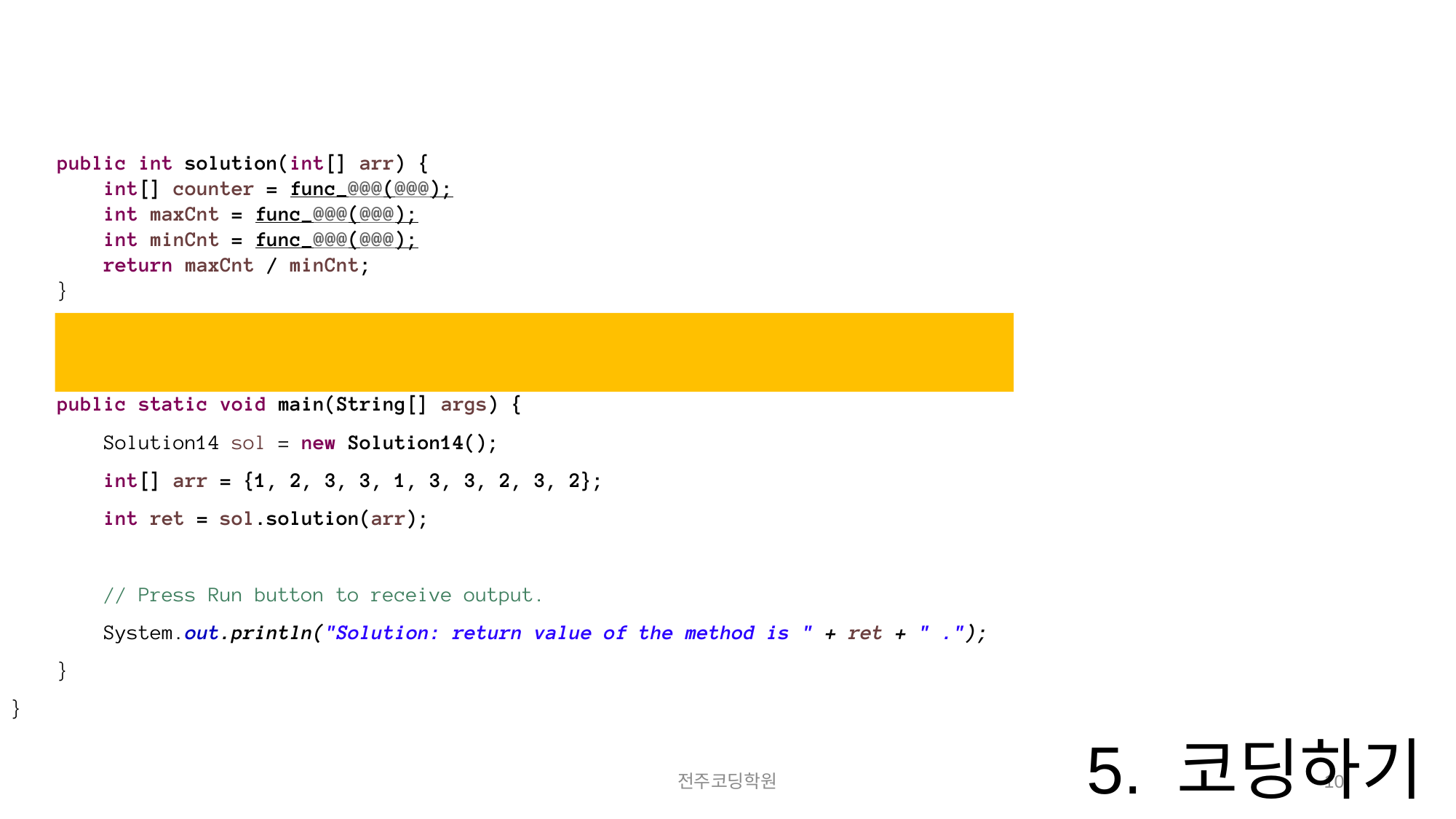

public int solution(int[] arr) {
        int[] counter = func_@@@(@@@);
        int maxCnt = func_@@@(@@@);
        int minCnt = func_@@@(@@@);
        return maxCnt / minCnt;
    }

    public static void main(String[] args) {
        Solution14 sol = new Solution14();
        int[] arr = {1, 2, 3, 3, 1, 3, 3, 2, 3, 2};
        int ret = sol.solution(arr);

        // Press Run button to receive output.
        System.out.println("Solution: return value of the method is " + ret + " .");
    }
}

# 5. 코딩하기
전주코딩학원
10